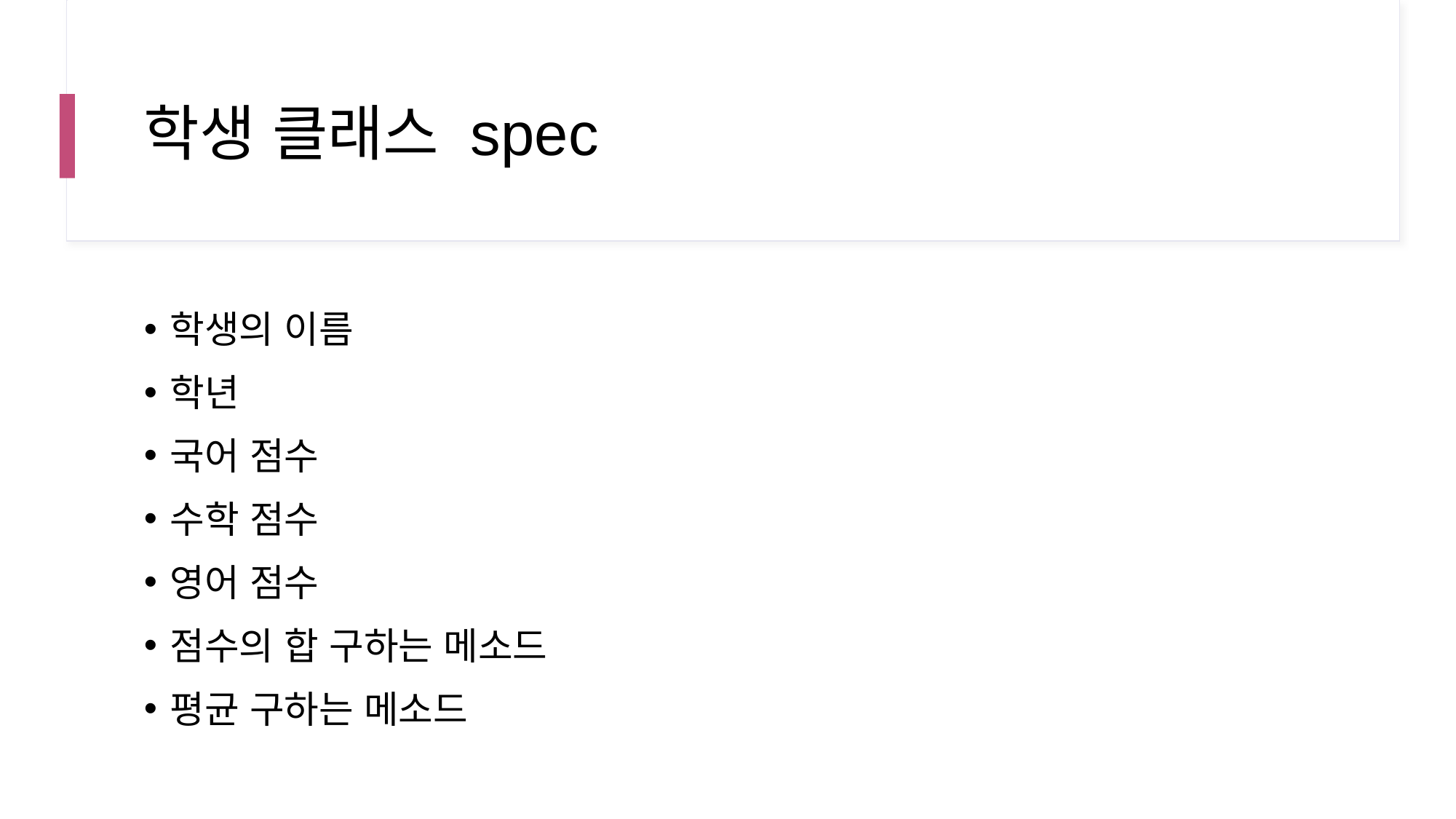

# 학생 클래스 spec
학생의 이름
학년
국어 점수
수학 점수
영어 점수
점수의 합 구하는 메소드
평균 구하는 메소드